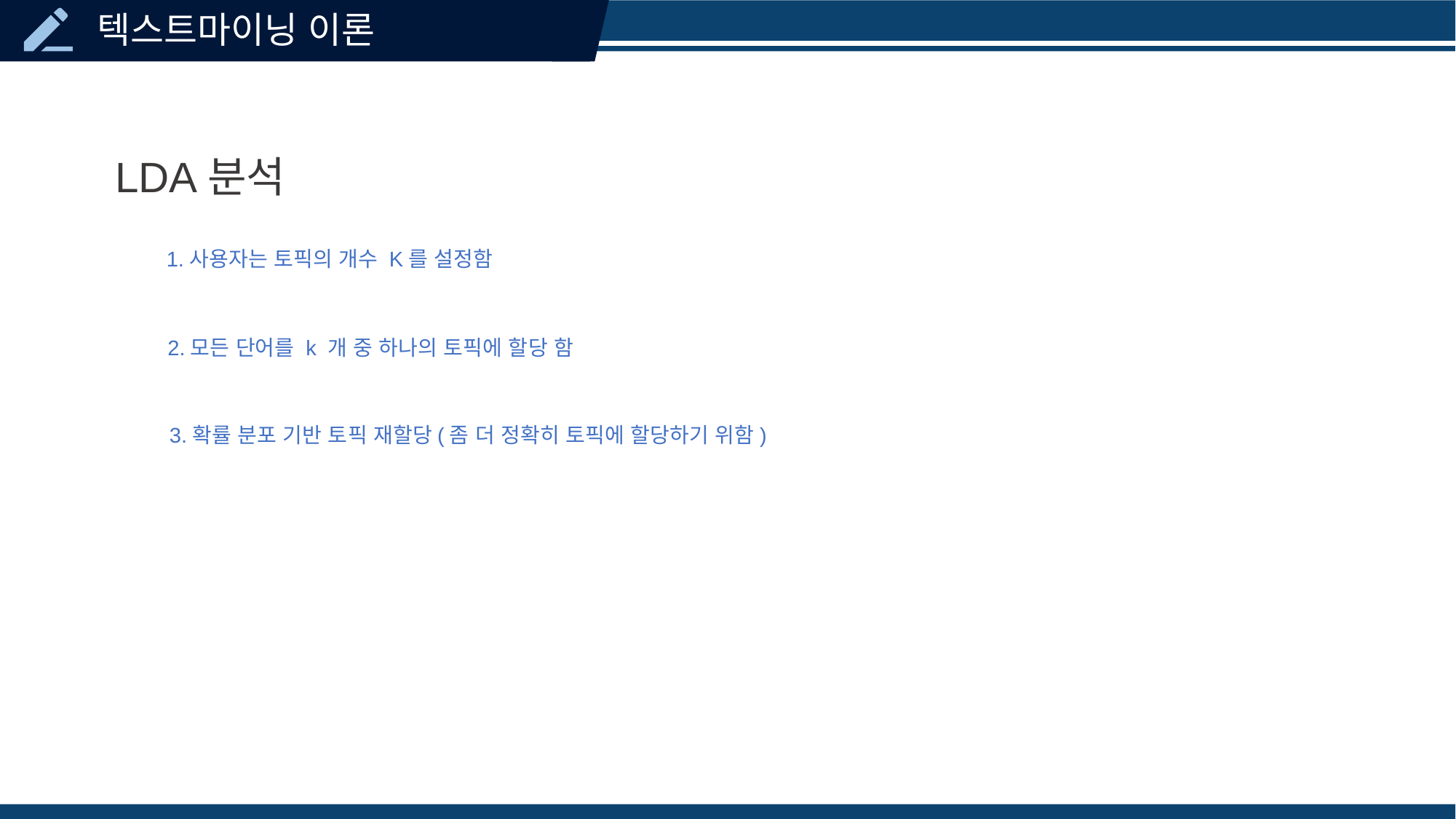

LDA분석
1.사용자는 토픽의 개수 K를 설정함
2.모든 단어를 k 개 중 하나의 토픽에 할당 함
3.확률 분포 기반 토픽 재할당(좀 더 정확히 토픽에 할당하기 위함)